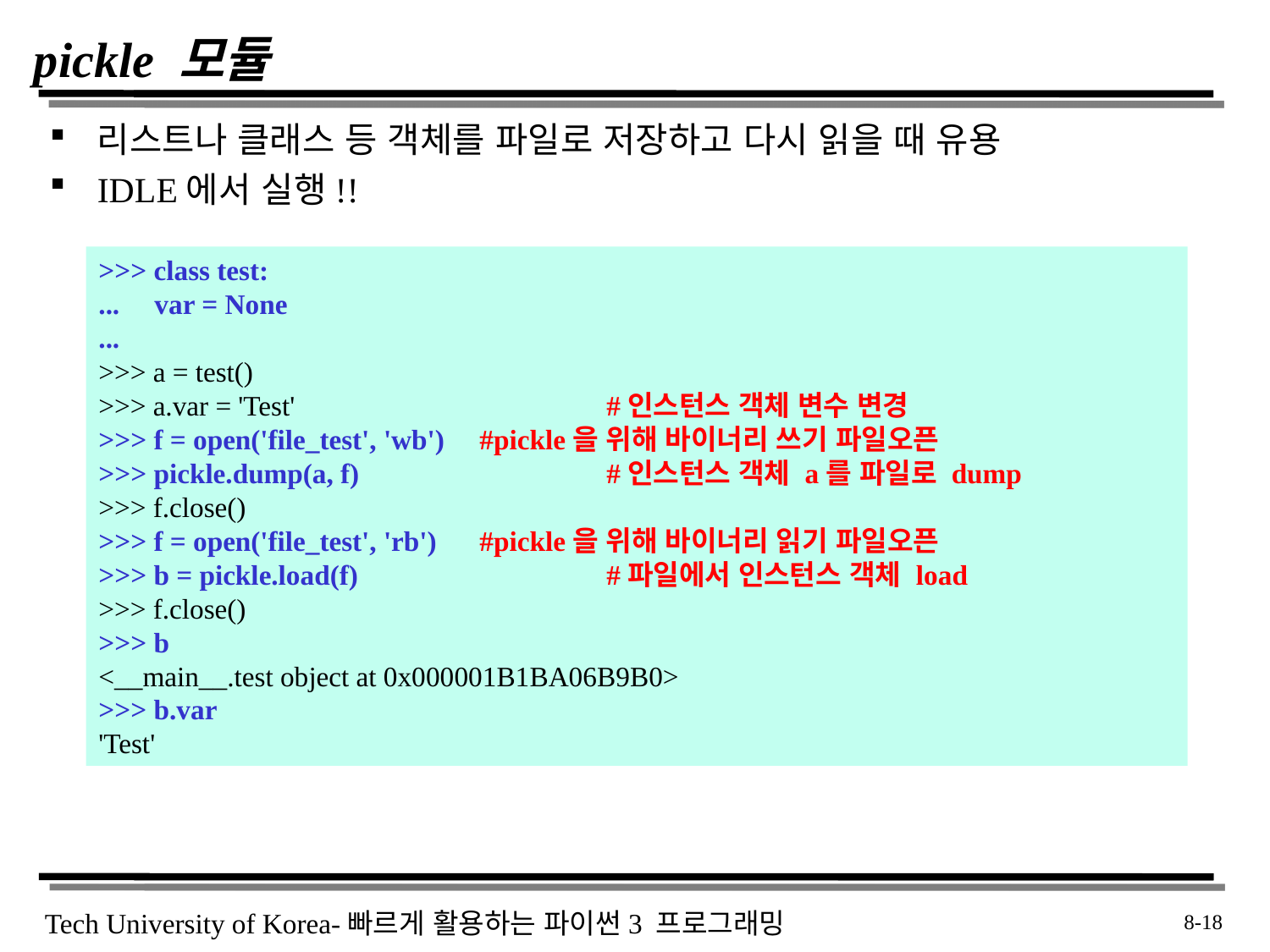

# pickle 모듈
리스트나 클래스 등 객체를 파일로 저장하고 다시 읽을 때 유용
IDLE에서 실행!!

>>> class test:
...     var = None
...
>>> a = test()
>>> a.var = 'Test' 			#인스턴스 객체 변수 변경
>>> f = open('file_test', 'wb') 	#pickle을 위해 바이너리 쓰기 파일오픈
>>> pickle.dump(a, f) 		#인스턴스 객체 a를 파일로 dump
>>> f.close()
>>> f = open('file_test', 'rb') 	#pickle을 위해 바이너리 읽기 파일오픈
>>> b = pickle.load(f) 		#파일에서 인스턴스 객체 load
>>> f.close()
>>> b
<__main__.test object at 0x000001B1BA06B9B0>
>>> b.var
'Test'
 8-18